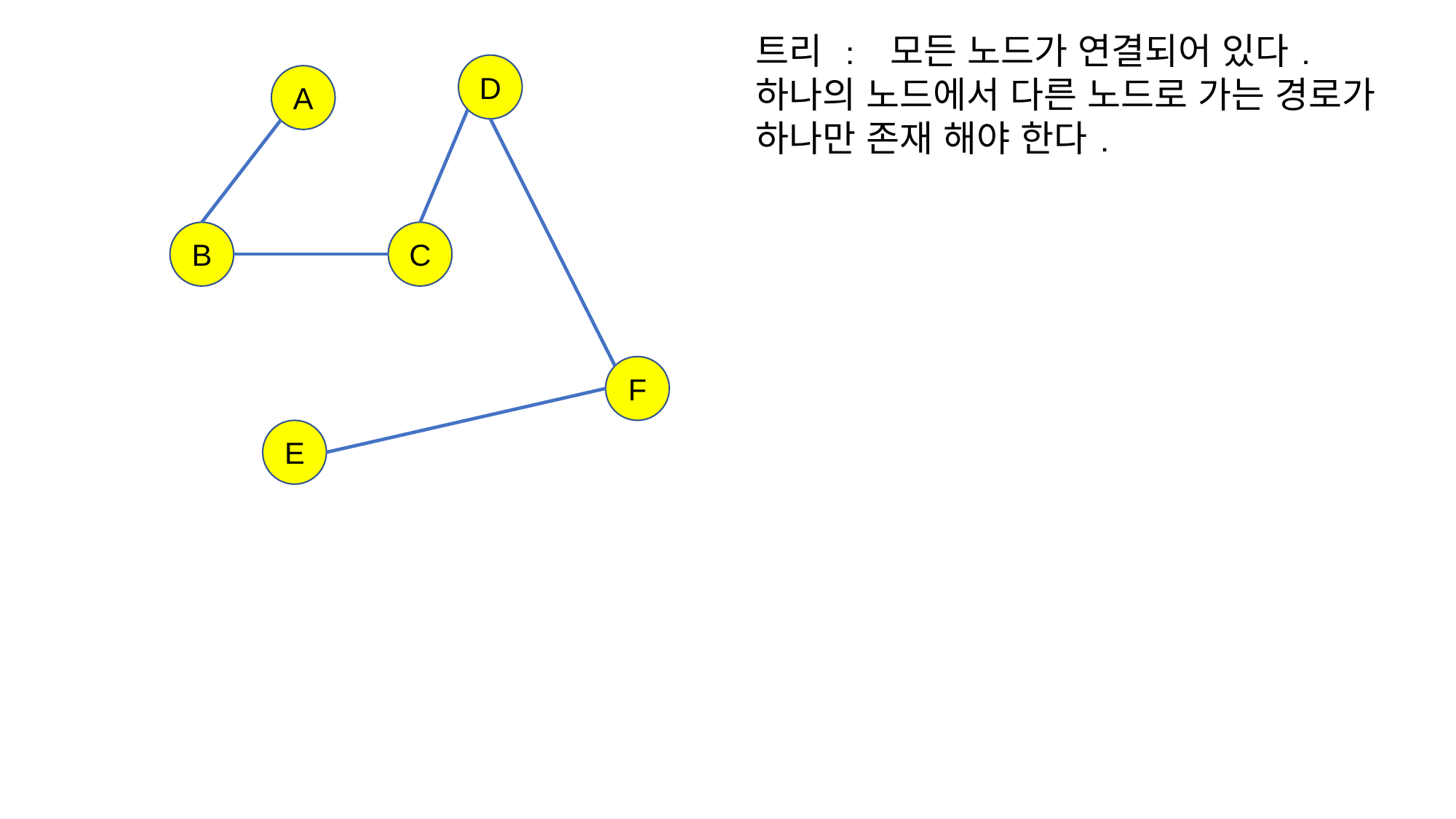

트리 : 모든 노드가 연결되어 있다.
하나의 노드에서 다른 노드로 가는 경로가
하나만 존재 해야 한다.
D
A
B
C
F
E